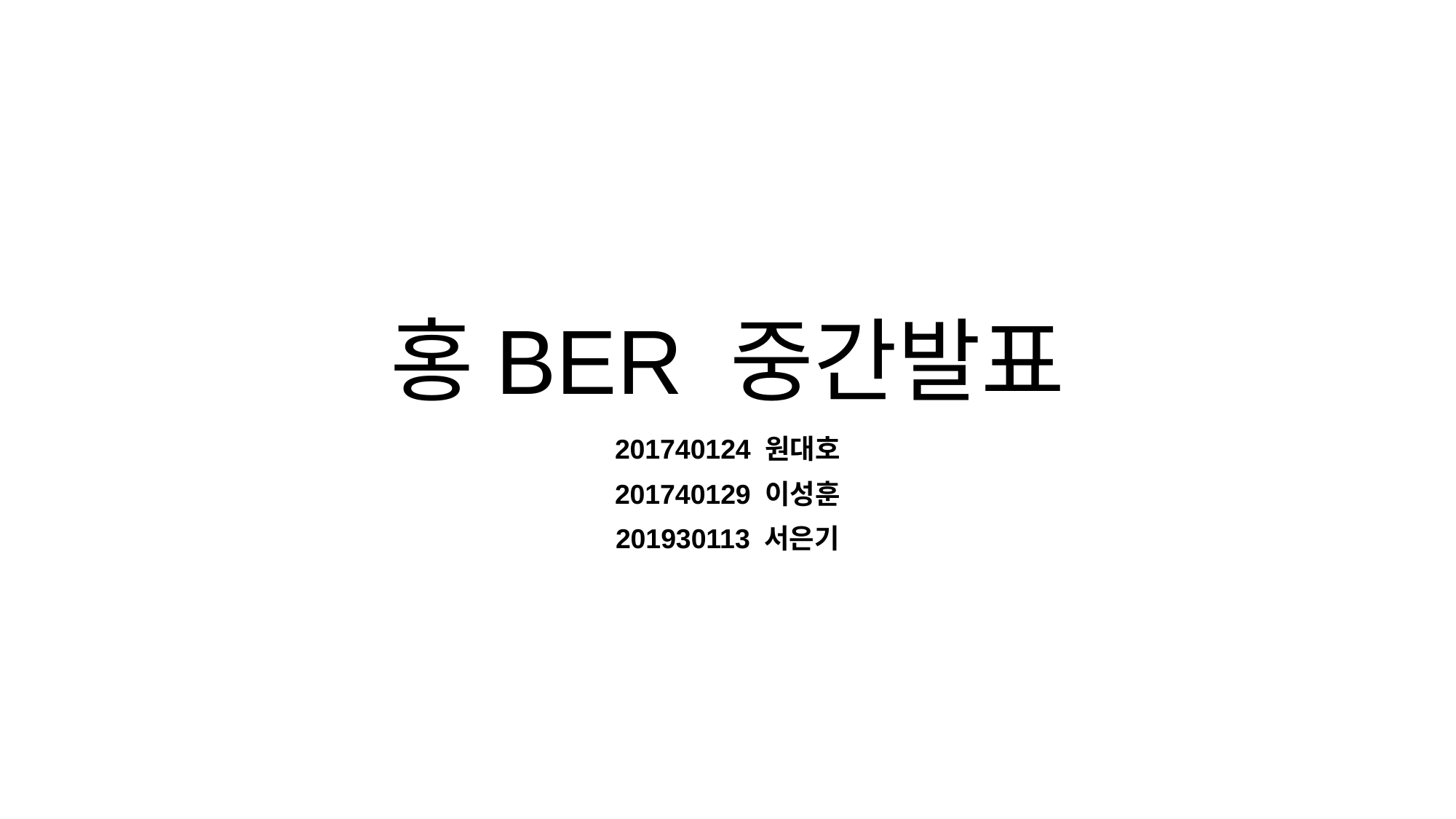

# 홍BER 중간발표
201740124 원대호
201740129 이성훈
201930113 서은기